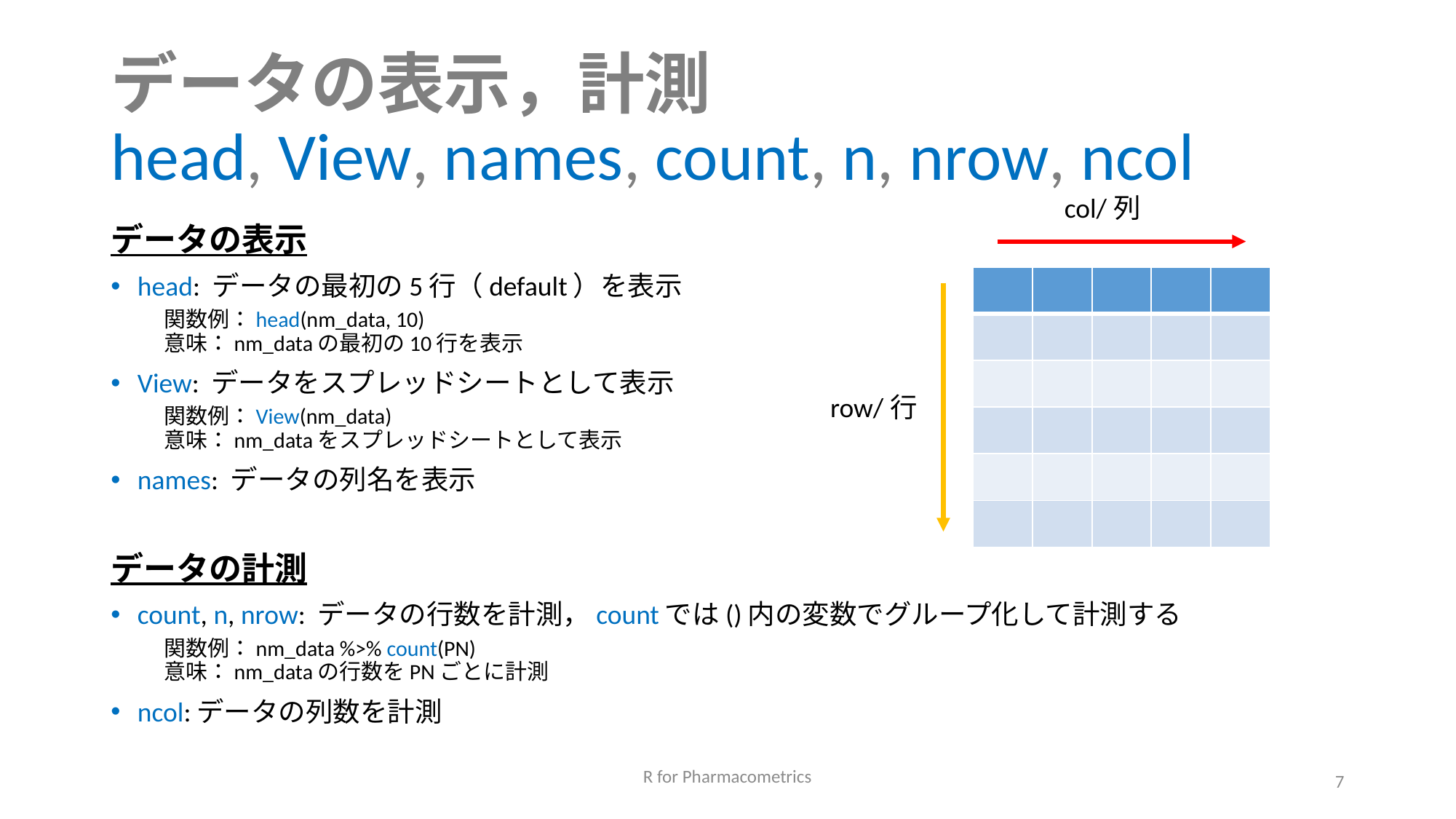

# データの表示，計測 head, View, names, count, n, nrow, ncol
col/列
データの表示
head: データの最初の5行（default）を表示
関数例：head(nm_data, 10)
意味：nm_dataの最初の10行を表示
View: データをスプレッドシートとして表示
関数例：View(nm_data)
意味：nm_dataをスプレッドシートとして表示
names: データの列名を表示

データの計測
count, n, nrow: データの行数を計測，countでは()内の変数でグループ化して計測する
関数例：nm_data %>% count(PN)
意味：nm_dataの行数をPNごとに計測
ncol:データの列数を計測
|  |  |  |  |  |
| --- | --- | --- | --- | --- |
|  |  |  |  |  |
|  |  |  |  |  |
|  |  |  |  |  |
|  |  |  |  |  |
|  |  |  |  |  |
row/行
R for Pharmacometrics
7